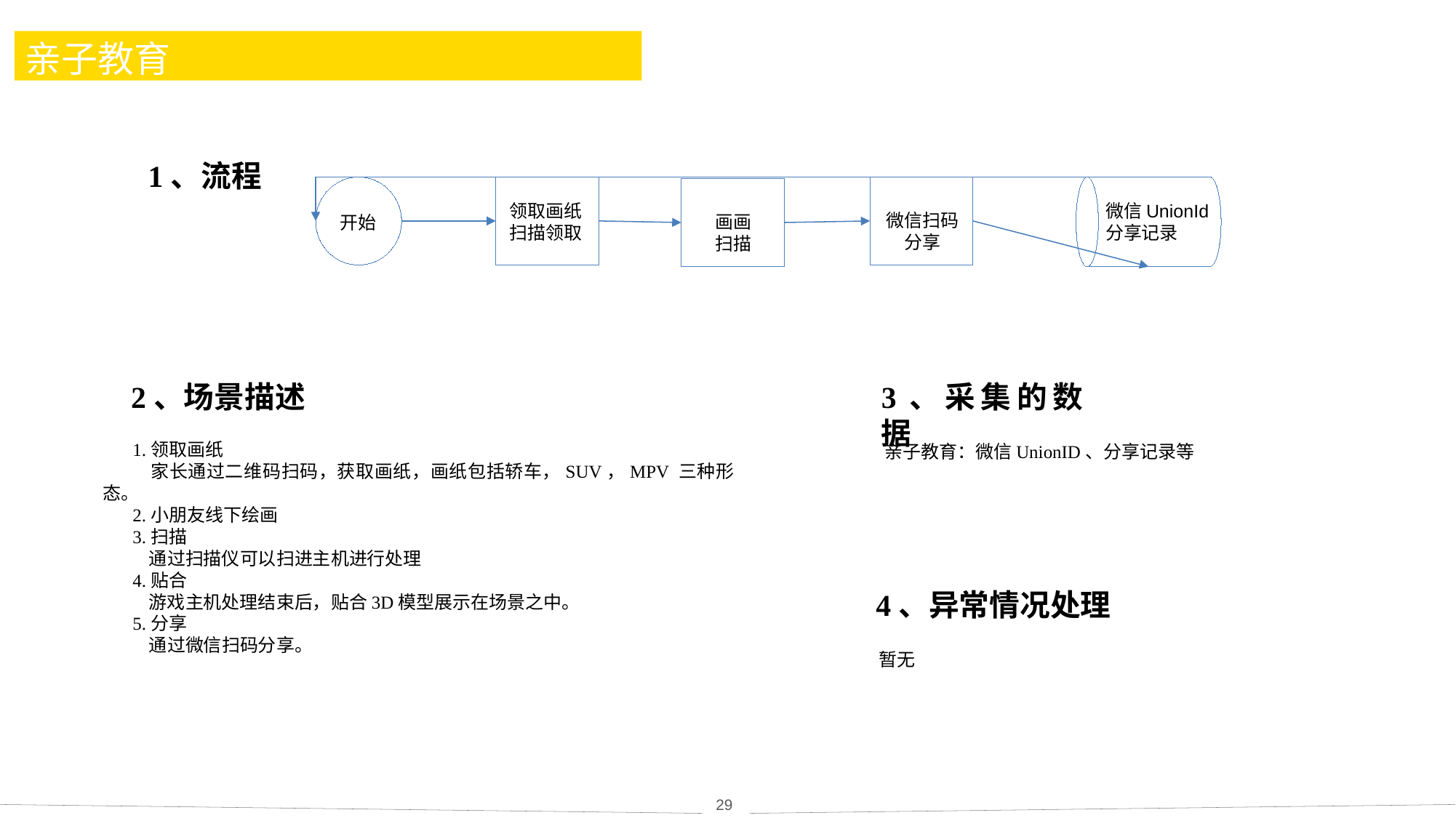

# 亲子教育
1、流程

微信扫码
分享

开始

领取画纸
扫描领取

微信UnionId
分享记录

画画
扫描
2、场景描述
3、采集的数据
1.领取画纸
   家长通过二维码扫码，获取画纸，画纸包括轿车，SUV，MPV 三种形态。
2.小朋友线下绘画
3.扫描
   通过扫描仪可以扫进主机进行处理
4.贴合
   游戏主机处理结束后，贴合3D模型展示在场景之中。
5.分享
   通过微信扫码分享。

亲子教育：微信UnionID、分享记录等
4、异常情况处理
暂无